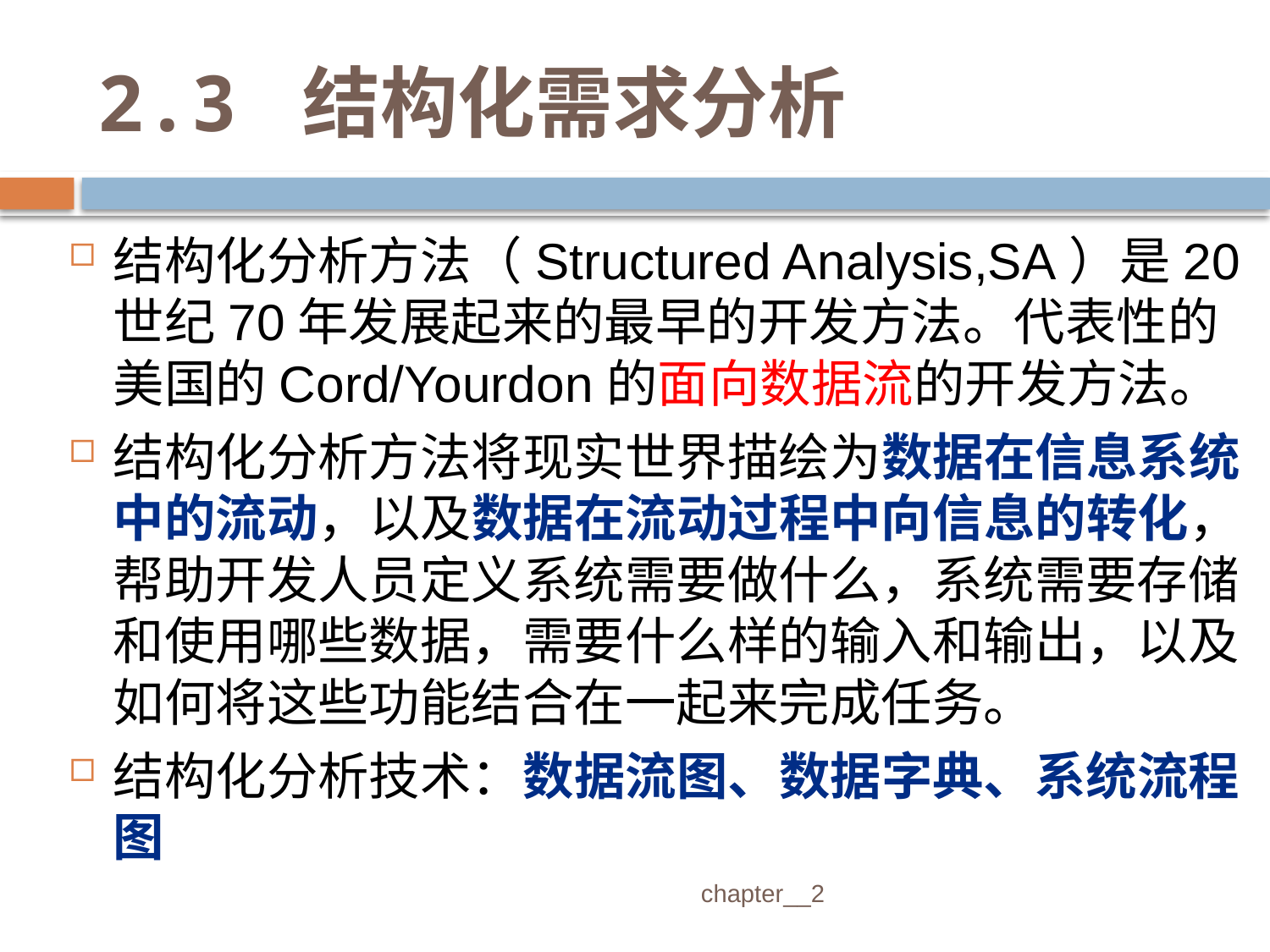

# 2.3 结构化需求分析
20
结构化分析方法（Structured Analysis,SA）是20世纪70年发展起来的最早的开发方法。代表性的美国的Cord/Yourdon的面向数据流的开发方法。
结构化分析方法将现实世界描绘为数据在信息系统中的流动，以及数据在流动过程中向信息的转化，帮助开发人员定义系统需要做什么，系统需要存储和使用哪些数据，需要什么样的输入和输出，以及如何将这些功能结合在一起来完成任务。
结构化分析技术：数据流图、数据字典、系统流程图

 chapter__2